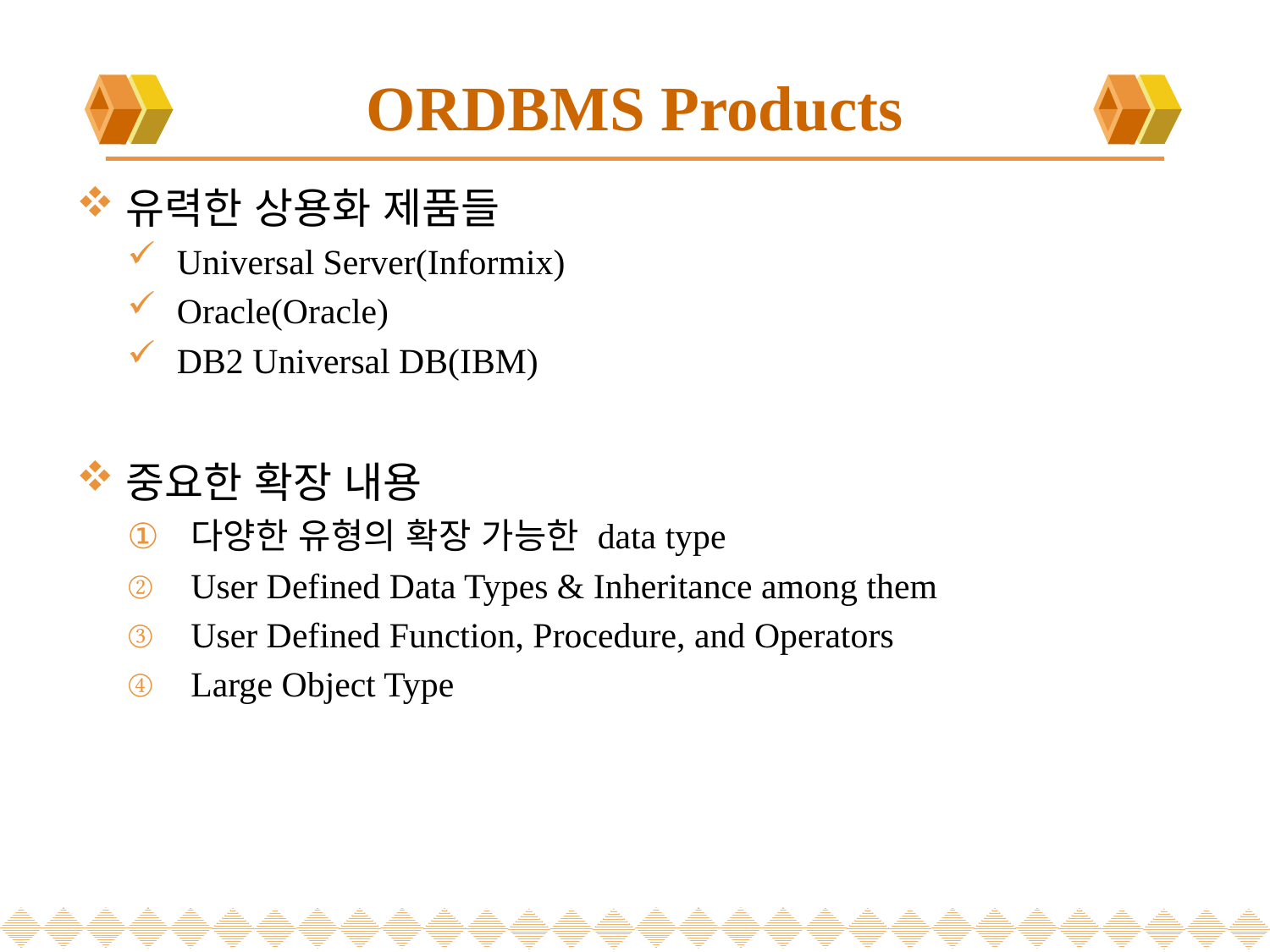

# ORDBMS Products
유력한 상용화 제품들
Universal Server(Informix)
Oracle(Oracle)
DB2 Universal DB(IBM)

중요한 확장 내용
다양한 유형의 확장 가능한 data type
User Defined Data Types & Inheritance among them
User Defined Function, Procedure, and Operators
Large Object Type